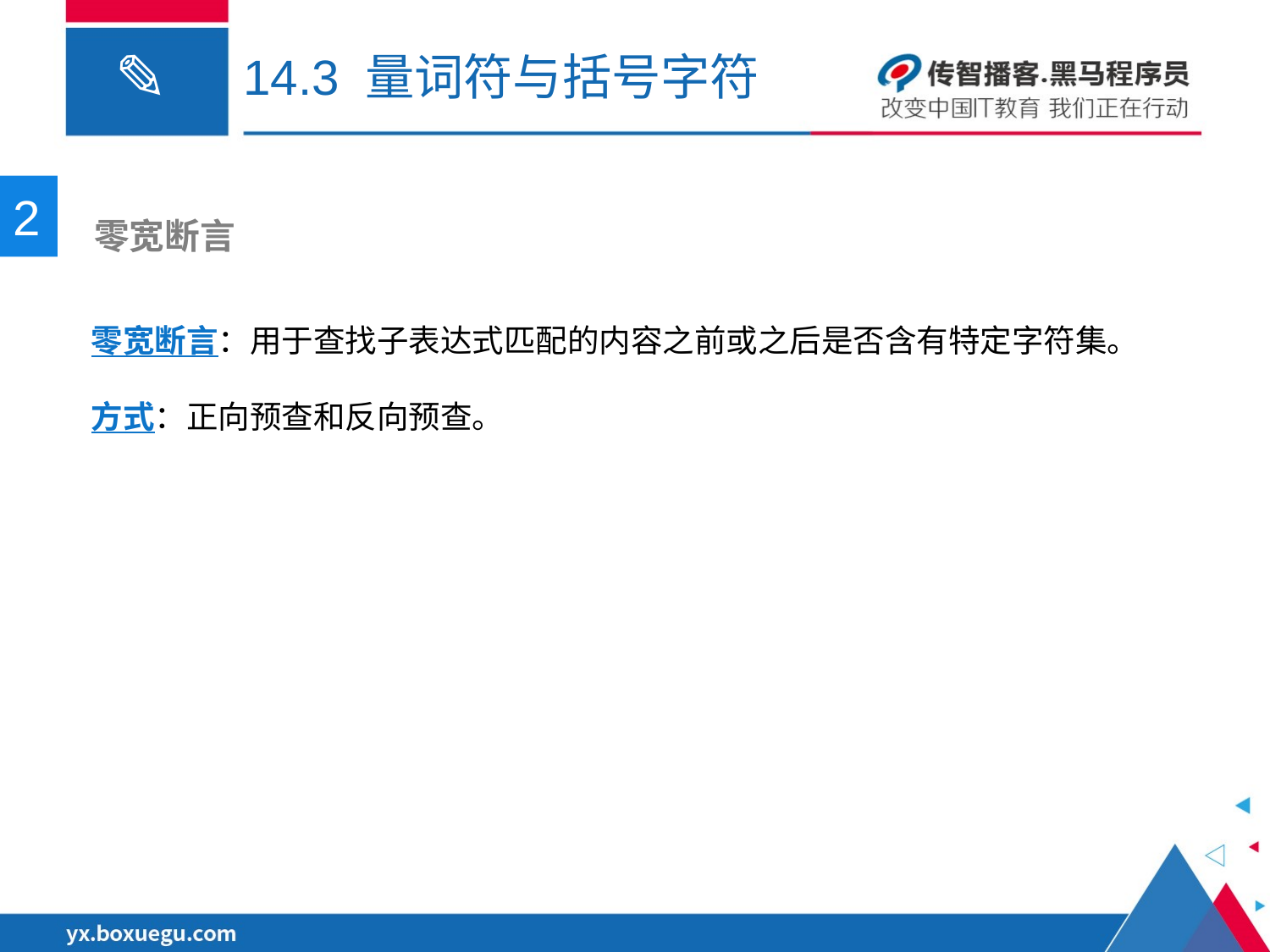

# 14.3 量词符与括号字符

2
  零宽断言
零宽断言：用于查找子表达式匹配的内容之前或之后是否含有特定字符集。
方式：正向预查和反向预查。